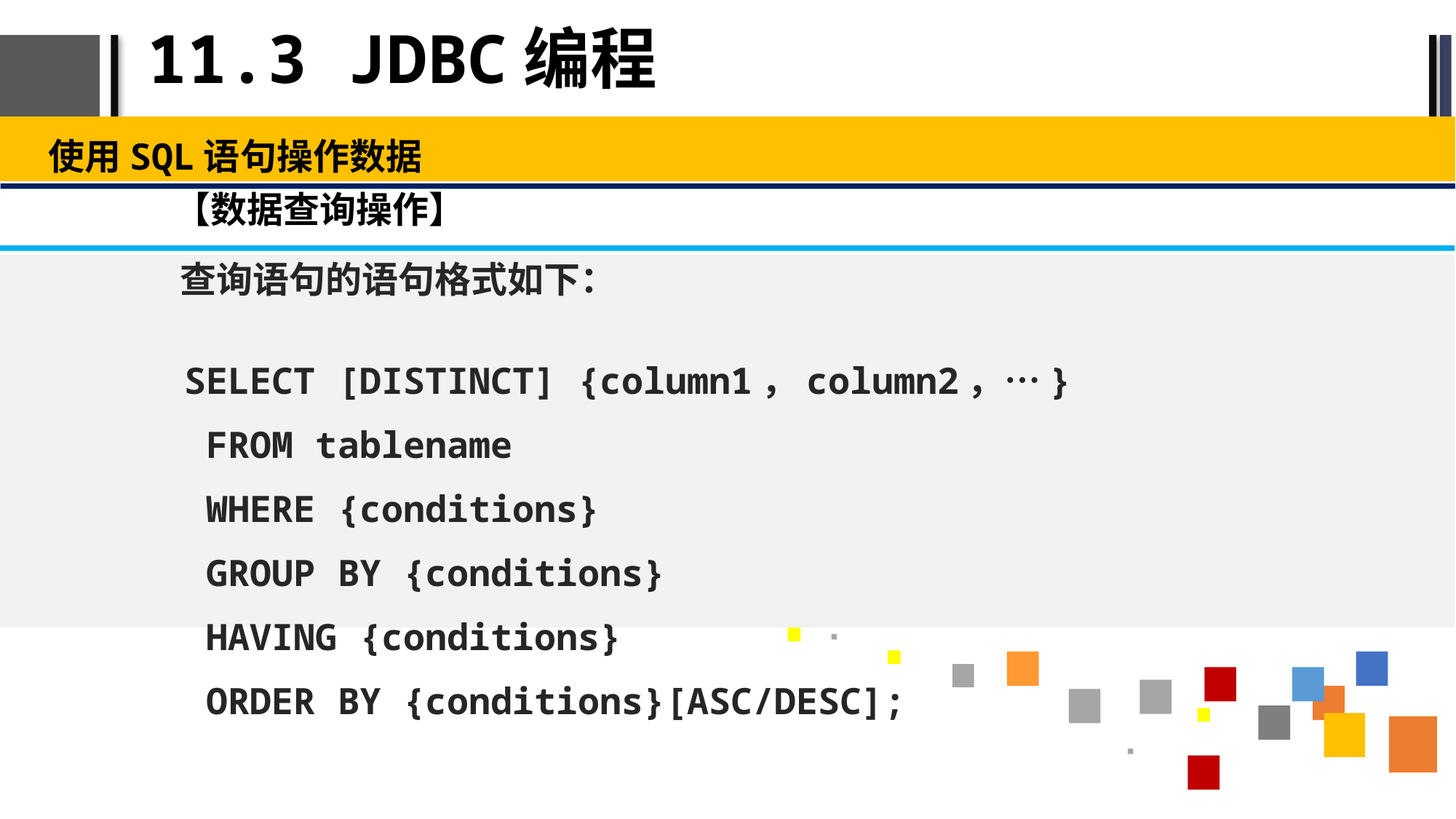

# 11.3 JDBC编程

使用SQL语句操作数据
【数据查询操作】

查询语句的语句格式如下：

 SELECT [DISTINCT] {column1，column2，…}
FROM tablename
WHERE {conditions}
GROUP BY {conditions}
HAVING {conditions}
ORDER BY {conditions}[ASC/DESC];